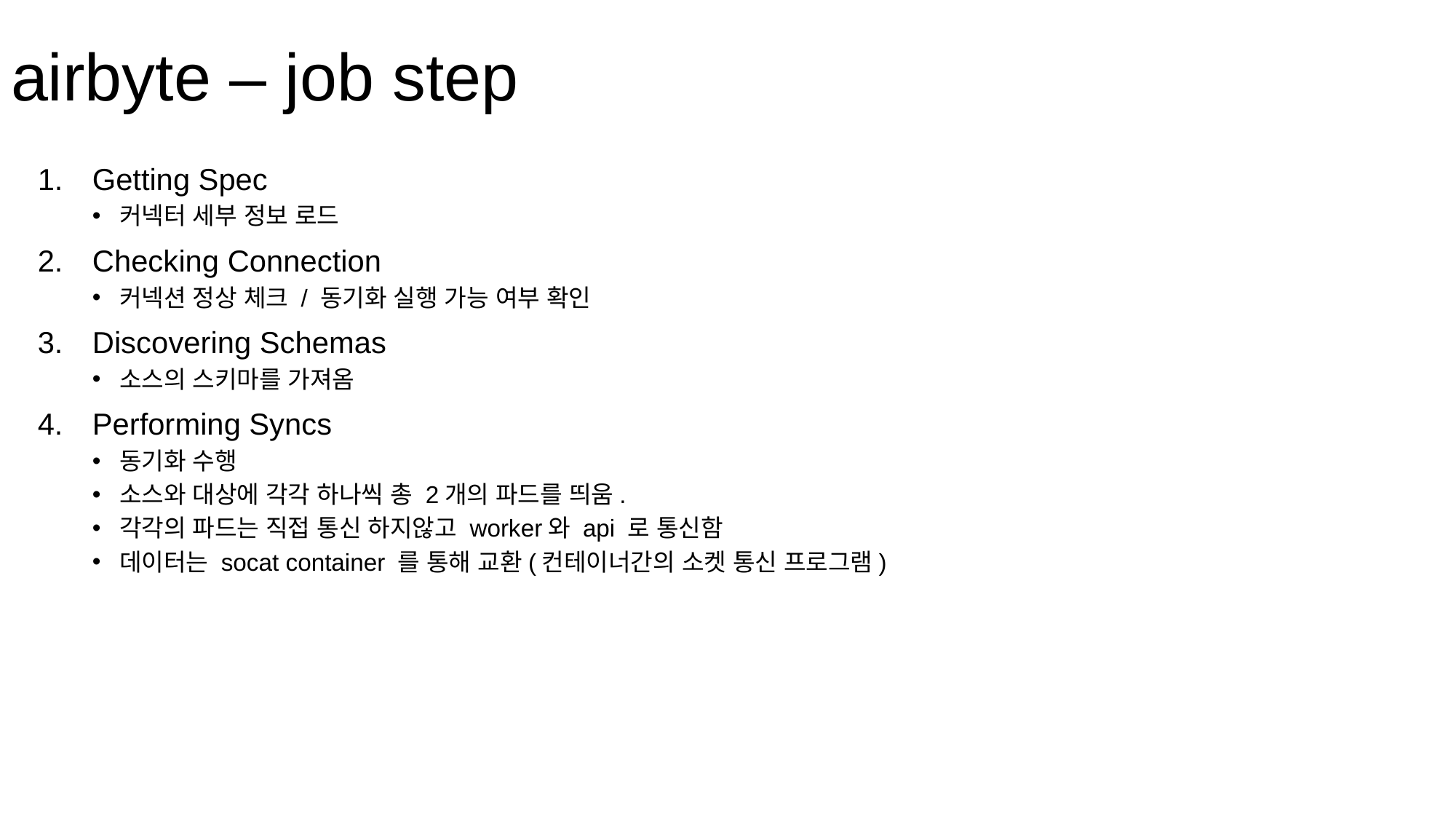

# airbyte – job step
Getting Spec
커넥터 세부 정보 로드
Checking Connection
커넥션 정상 체크 / 동기화 실행 가능 여부 확인
Discovering Schemas
소스의 스키마를 가져옴
Performing Syncs
동기화 수행
소스와 대상에 각각 하나씩 총 2개의 파드를 띄움.
각각의 파드는 직접 통신 하지않고 worker와 api 로 통신함
데이터는 socat container 를 통해 교환(컨테이너간의 소켓 통신 프로그램)